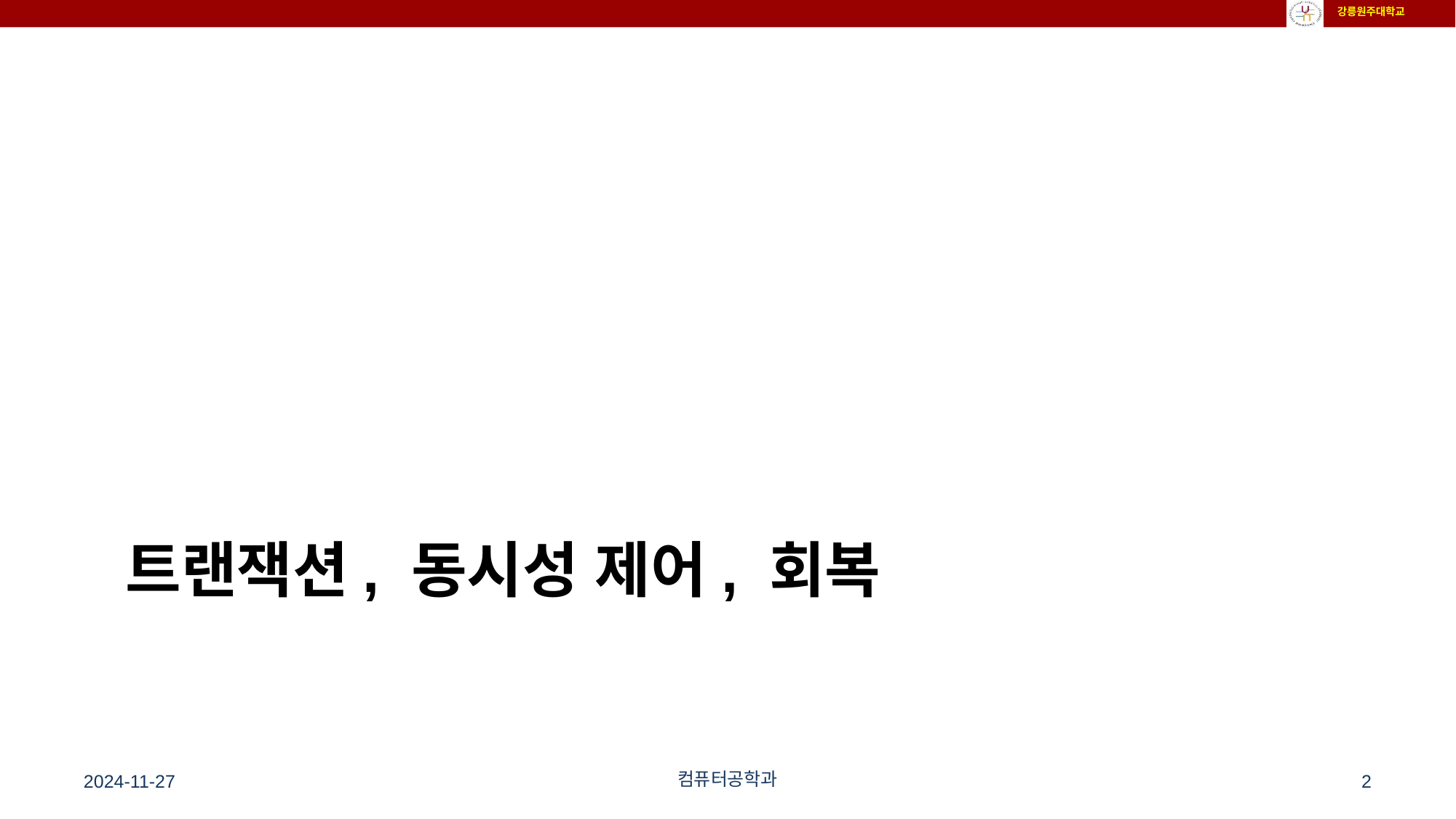

# 트랜잭션, 동시성 제어, 회복
2024-11-27
컴퓨터공학과
2